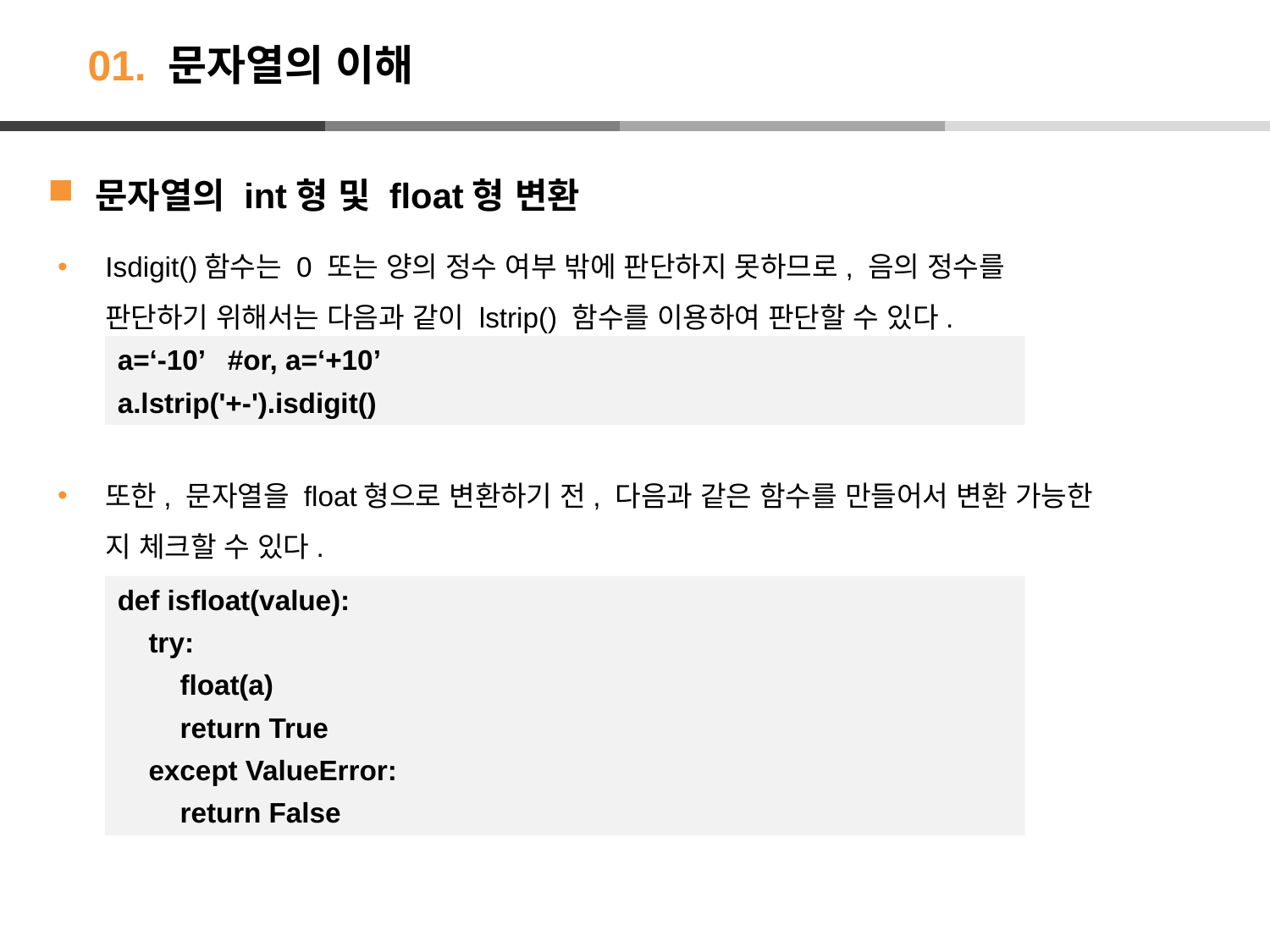

# 01. 문자열의 이해
문자열의 int형 및 float형 변환
Isdigit()함수는 0 또는 양의 정수 여부 밖에 판단하지 못하므로, 음의 정수를 판단하기 위해서는 다음과 같이 lstrip() 함수를 이용하여 판단할 수 있다.

또한, 문자열을 float형으로 변환하기 전, 다음과 같은 함수를 만들어서 변환 가능한 지 체크할 수 있다.

a=‘-10’   #or, a=‘+10’
a.lstrip('+-').isdigit()
def isfloat(value):
    try:
        float(a)
        return True
    except ValueError:
        return False